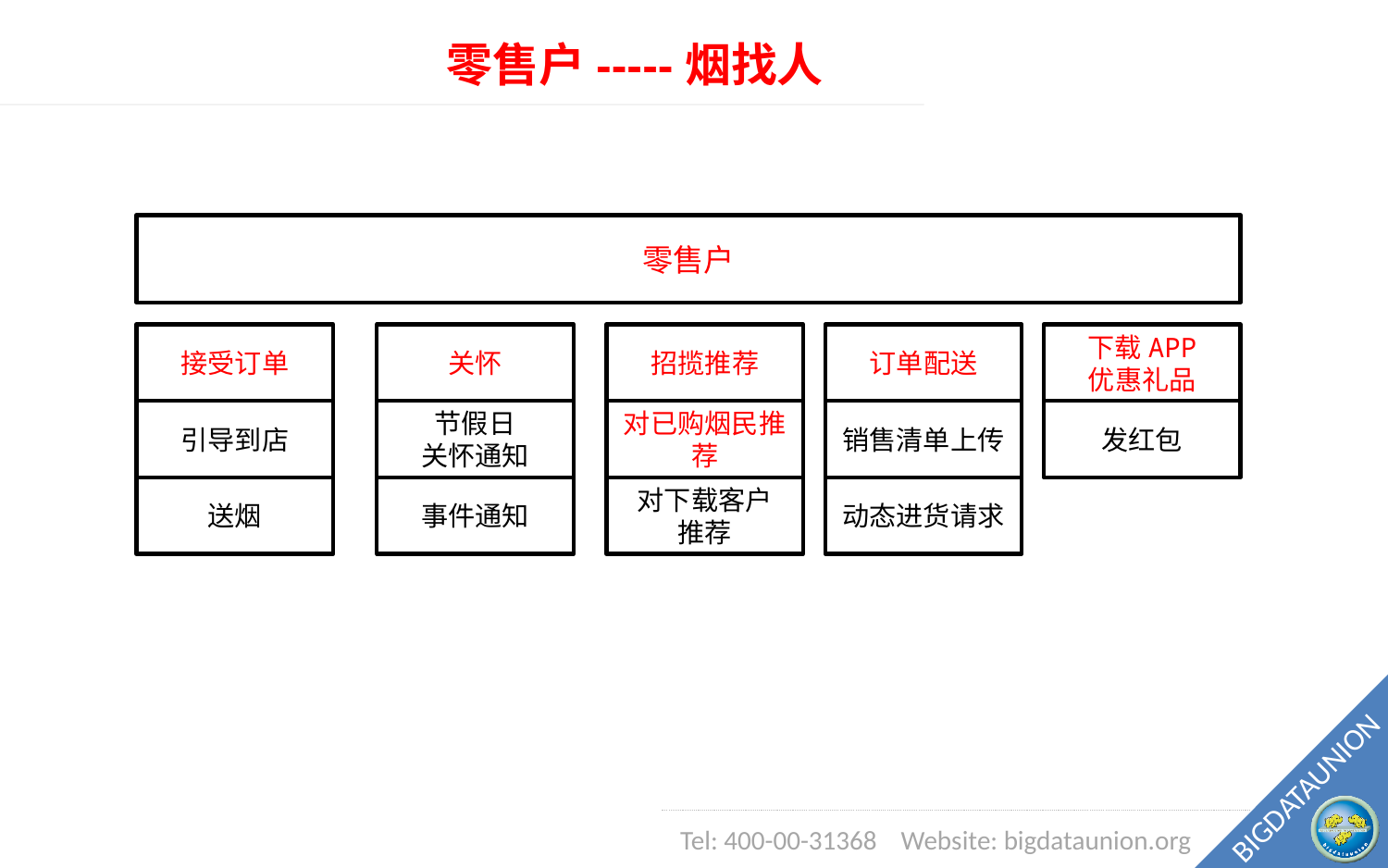

零售户-----烟找人
零售户
接受订单
关怀
招揽推荐
订单配送
下载APP
优惠礼品
引导到店
节假日
关怀通知
对已购烟民推荐
销售清单上传
发红包
送烟
事件通知
对下载客户
推荐
动态进货请求